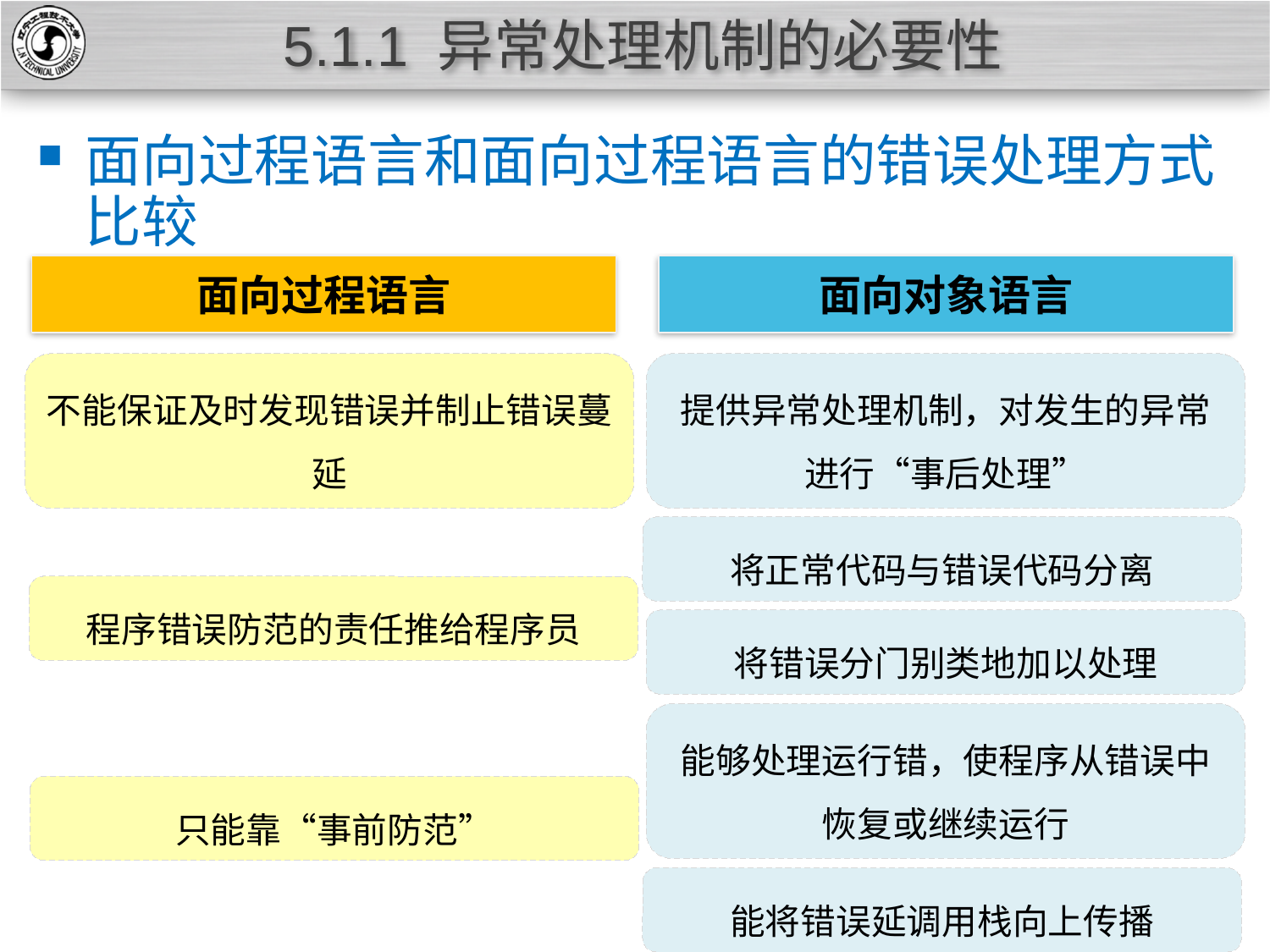

# 5.1.1 异常处理机制的必要性
面向过程语言和面向过程语言的错误处理方式比较
面向过程语言
面向对象语言
不能保证及时发现错误并制止错误蔓延
提供异常处理机制，对发生的异常进行“事后处理”
将正常代码与错误代码分离
程序错误防范的责任推给程序员
将错误分门别类地加以处理
能够处理运行错，使程序从错误中恢复或继续运行
只能靠“事前防范”
能将错误延调用栈向上传播